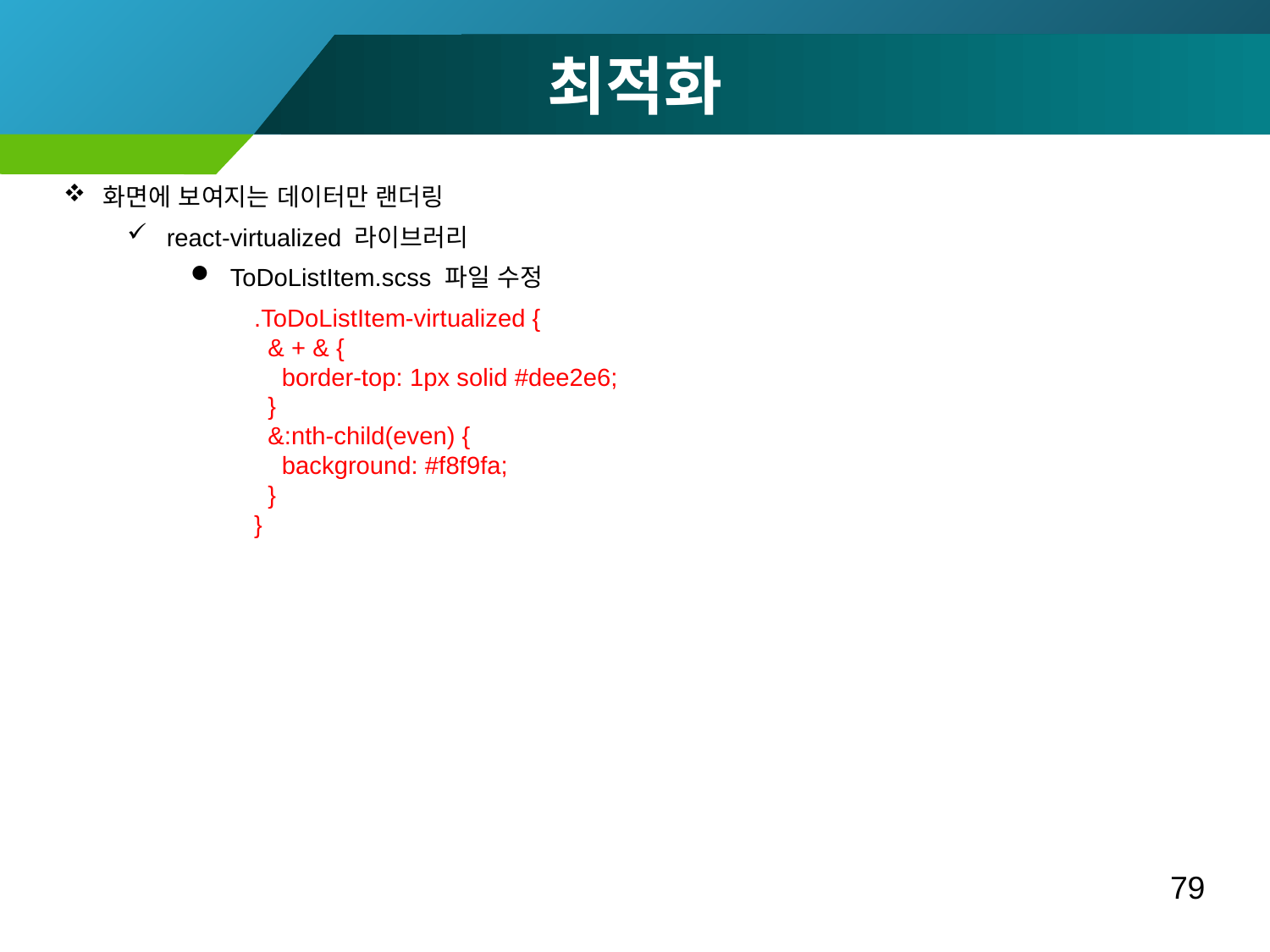

최적화
화면에 보여지는 데이터만 랜더링
react-virtualized 라이브러리
ToDoListItem.scss 파일 수정
.ToDoListItem-virtualized {
  & + & {
    border-top: 1px solid #dee2e6;
  }
  &:nth-child(even) {
    background: #f8f9fa;
  }
}
79